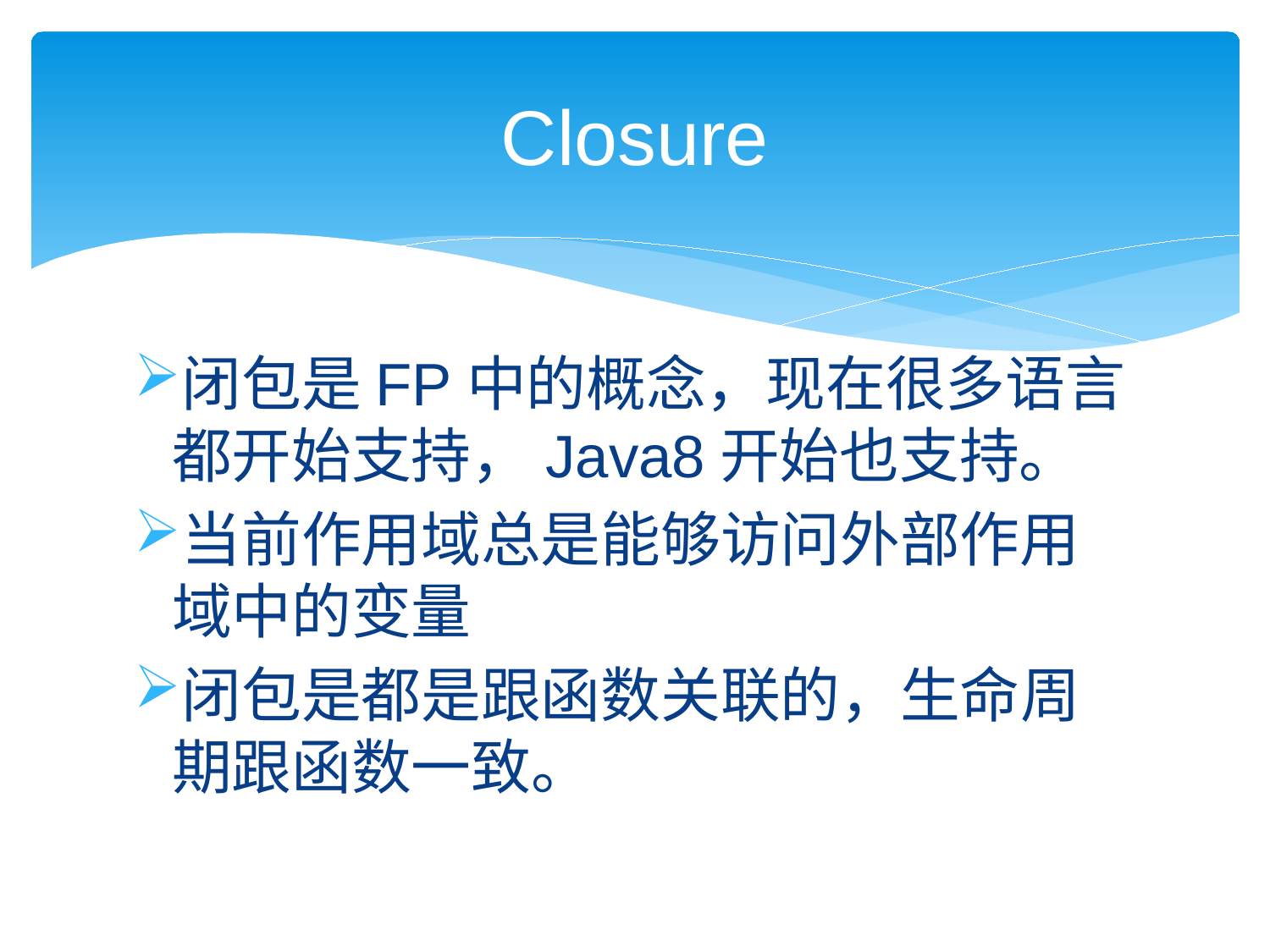

# Closure

闭包是FP中的概念，现在很多语言都开始支持，Java8开始也支持。
当前作用域总是能够访问外部作用域中的变量
闭包是都是跟函数关联的，生命周期跟函数一致。